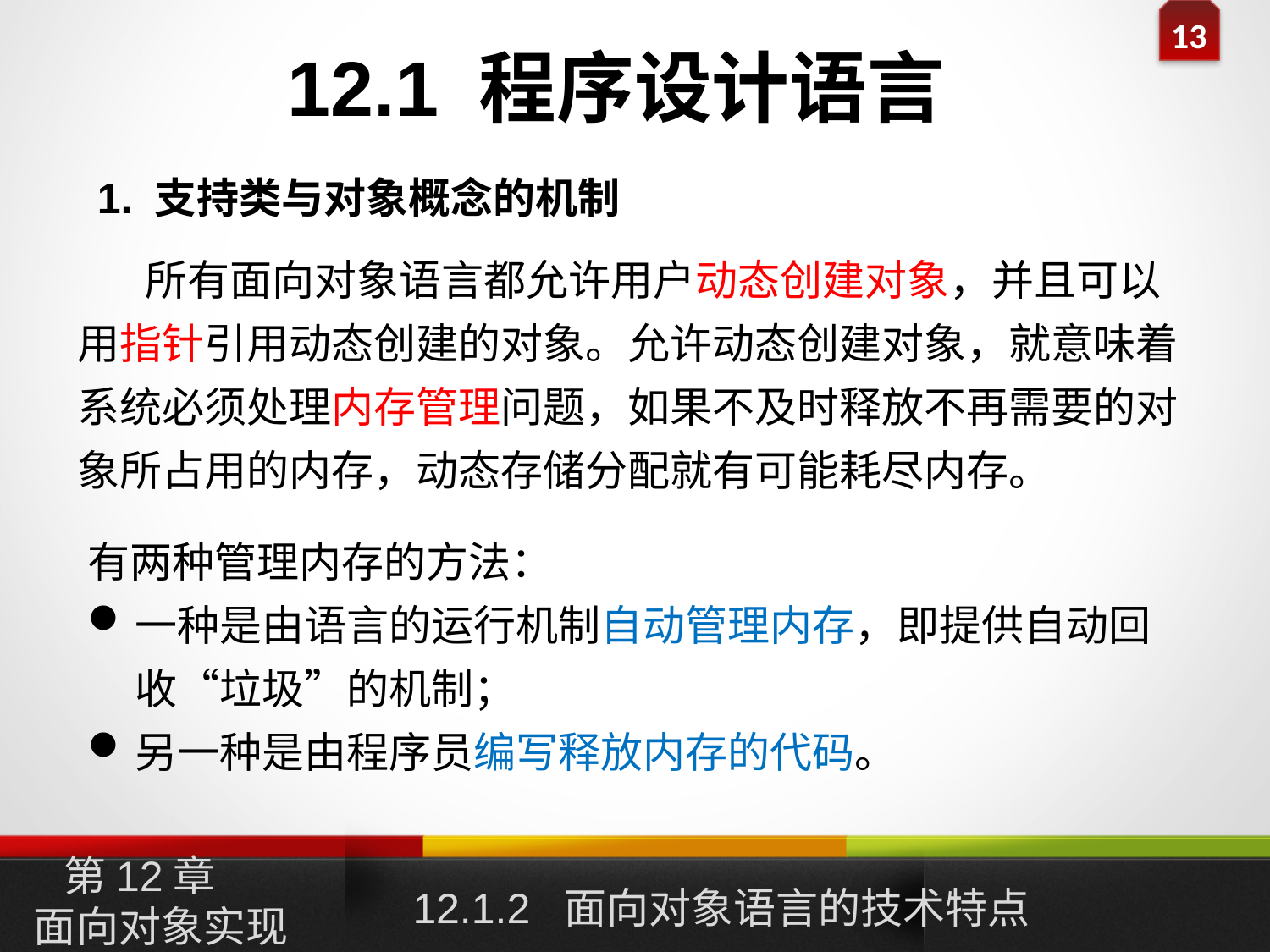

12.1 程序设计语言
1. 支持类与对象概念的机制
      所有面向对象语言都允许用户动态创建对象，并且可以用指针引用动态创建的对象。允许动态创建对象，就意味着系统必须处理内存管理问题，如果不及时释放不再需要的对象所占用的内存，动态存储分配就有可能耗尽内存。
有两种管理内存的方法：
一种是由语言的运行机制自动管理内存，即提供自动回收“垃圾”的机制；
另一种是由程序员编写释放内存的代码。
12.1.2  面向对象语言的技术特点